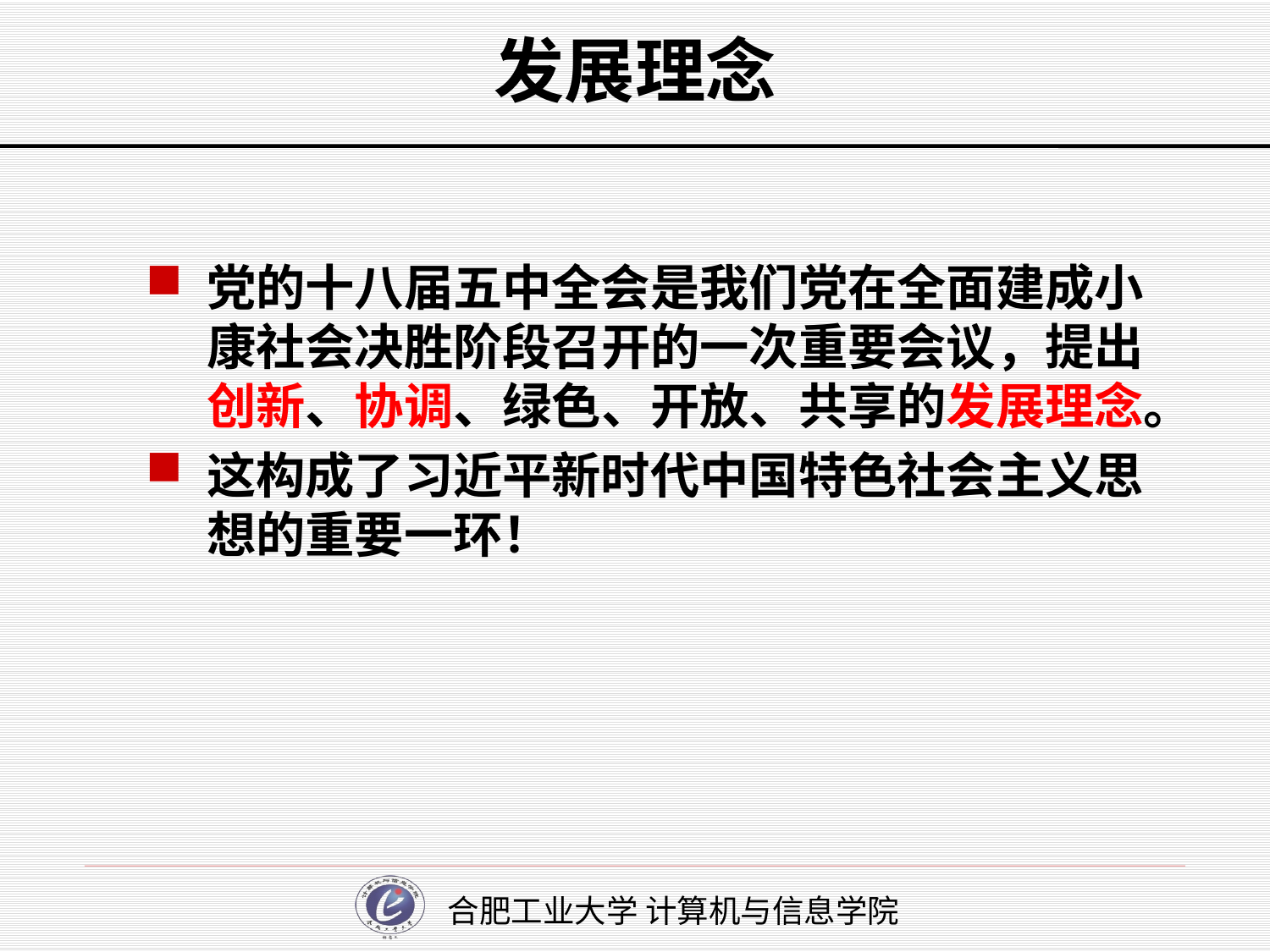

# 发展理念

党的十八届五中全会是我们党在全面建成小康社会决胜阶段召开的一次重要会议，提出创新、协调、绿色、开放、共享的发展理念。
这构成了习近平新时代中国特色社会主义思想的重要一环！

28